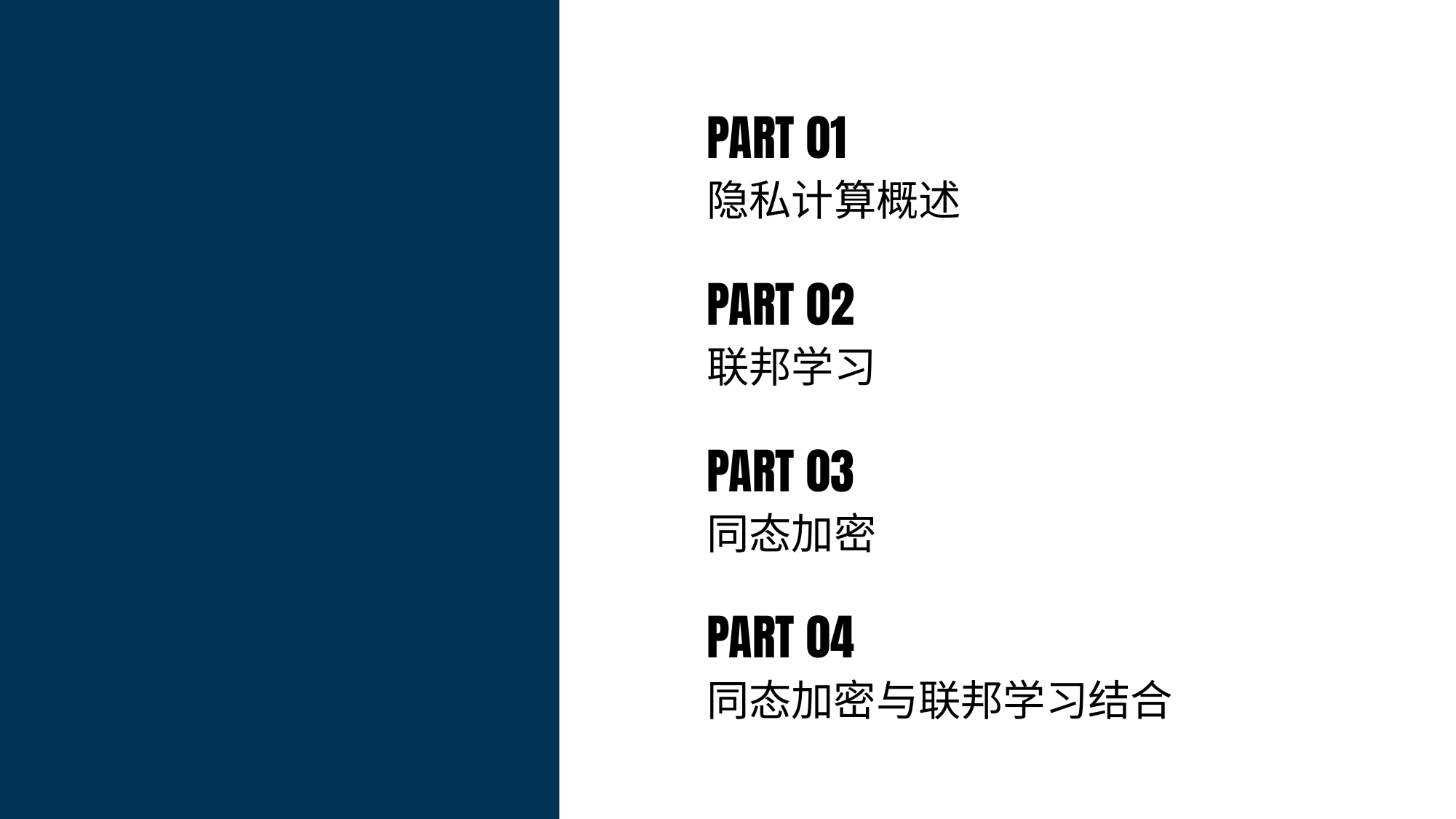

PART 01
隐私计算概述

PART 02
联邦学习
PART 03
同态加密
PART 04
同态加密与联邦学习结合